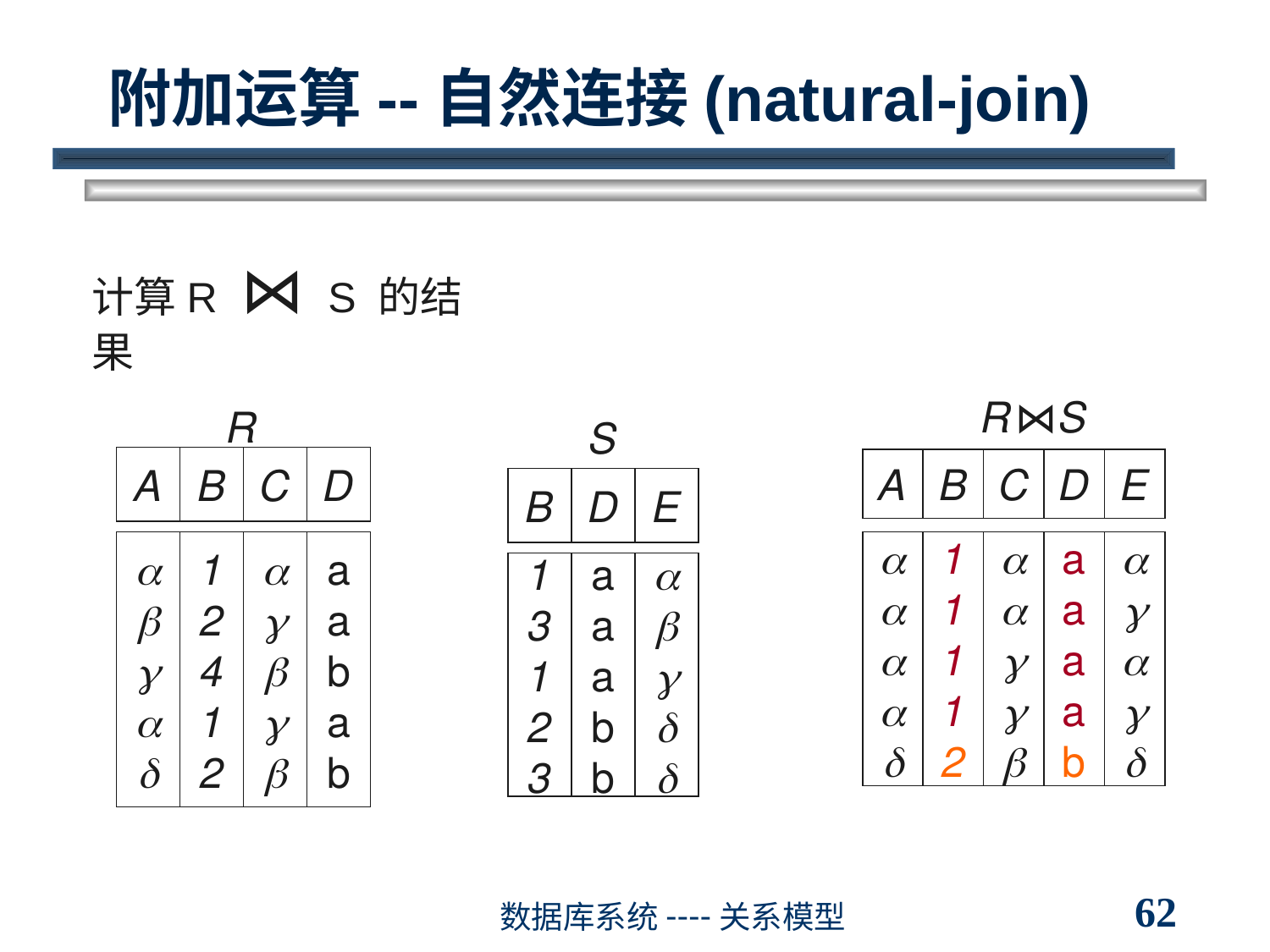

# 附加运算--自然连接(natural-join)
计算R  ⋈  S 的结果
R    S
A
B
C
D
E
α
α
α
α
δ
1
1
1
1
2
α
α
γ
γ
β
a
a
a
a
b
α
γ
α
γ
δ
⋈
R
S
A
B
C
D
B
D
E
α
β
γ
α
δ
1
2
4
1
2
α
γ
β
γ
β
a
a
b
a
b
1
3
1
2
3
a
a
a
b
b
α
β
γ
δ
δ
62
数据库系统----关系模型